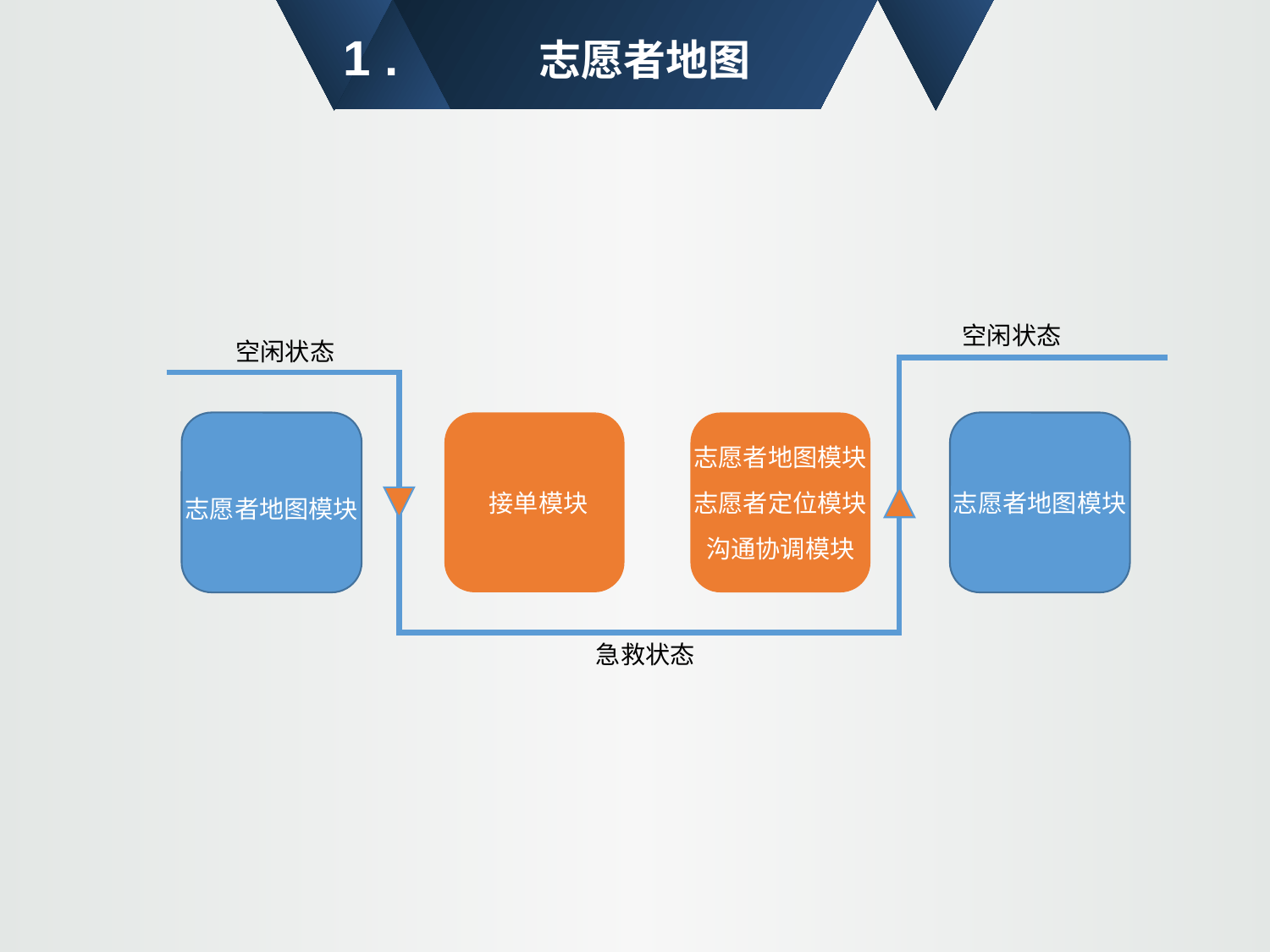

# 1 .           志愿者地图
空闲状态
空闲状态

志愿者地图模块
志愿者定位模块
沟通协调模块

接单模块
志愿者地图模块
志愿者地图模块

急救状态